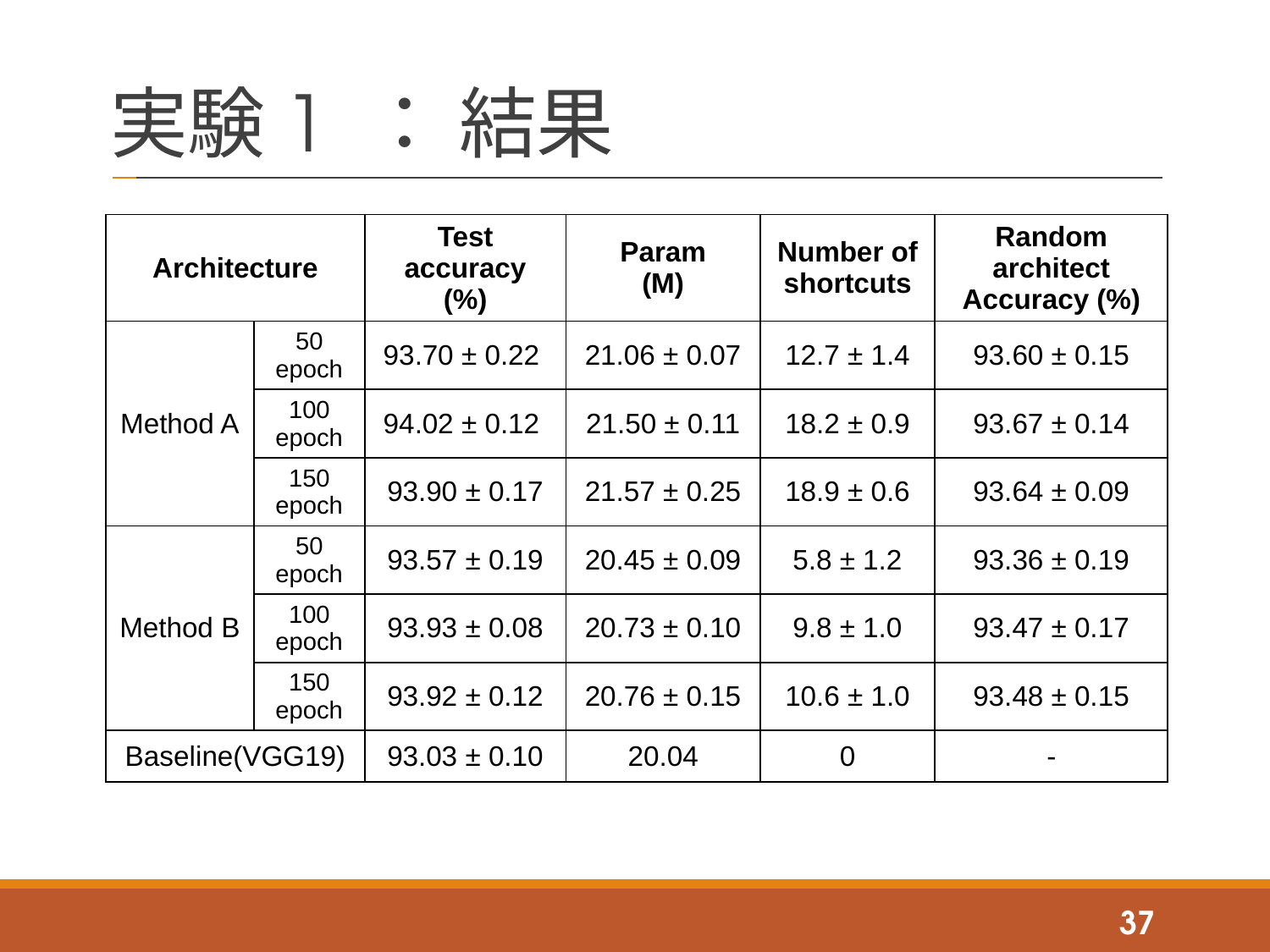

# 実験1 ： 結果
| Architecture |  | Test accuracy (%) | Param (M) | Number of shortcuts | Random architect Accuracy (%) |
| --- | --- | --- | --- | --- | --- |
| Method A | 50 epoch | 93.70 ± 0.22 | 21.06 ± 0.07 | 12.7 ± 1.4 | 93.60 ± 0.15 |
|  | 100 epoch | 94.02 ± 0.12 | 21.50 ± 0.11 | 18.2 ± 0.9 | 93.67 ± 0.14 |
|  | 150 epoch | 93.90 ± 0.17 | 21.57 ± 0.25 | 18.9 ± 0.6 | 93.64 ± 0.09 |
| Method B | 50 epoch | 93.57 ± 0.19 | 20.45 ± 0.09 | 5.8 ± 1.2 | 93.36 ± 0.19 |
|  | 100 epoch | 93.93 ± 0.08 | 20.73 ± 0.10 | 9.8 ± 1.0 | 93.47 ± 0.17 |
|  | 150 epoch | 93.92 ± 0.12 | 20.76 ± 0.15 | 10.6 ± 1.0 | 93.48 ± 0.15 |
| Baseline(VGG19) |  | 93.03 ± 0.10 | 20.04 | 0 | - |
37